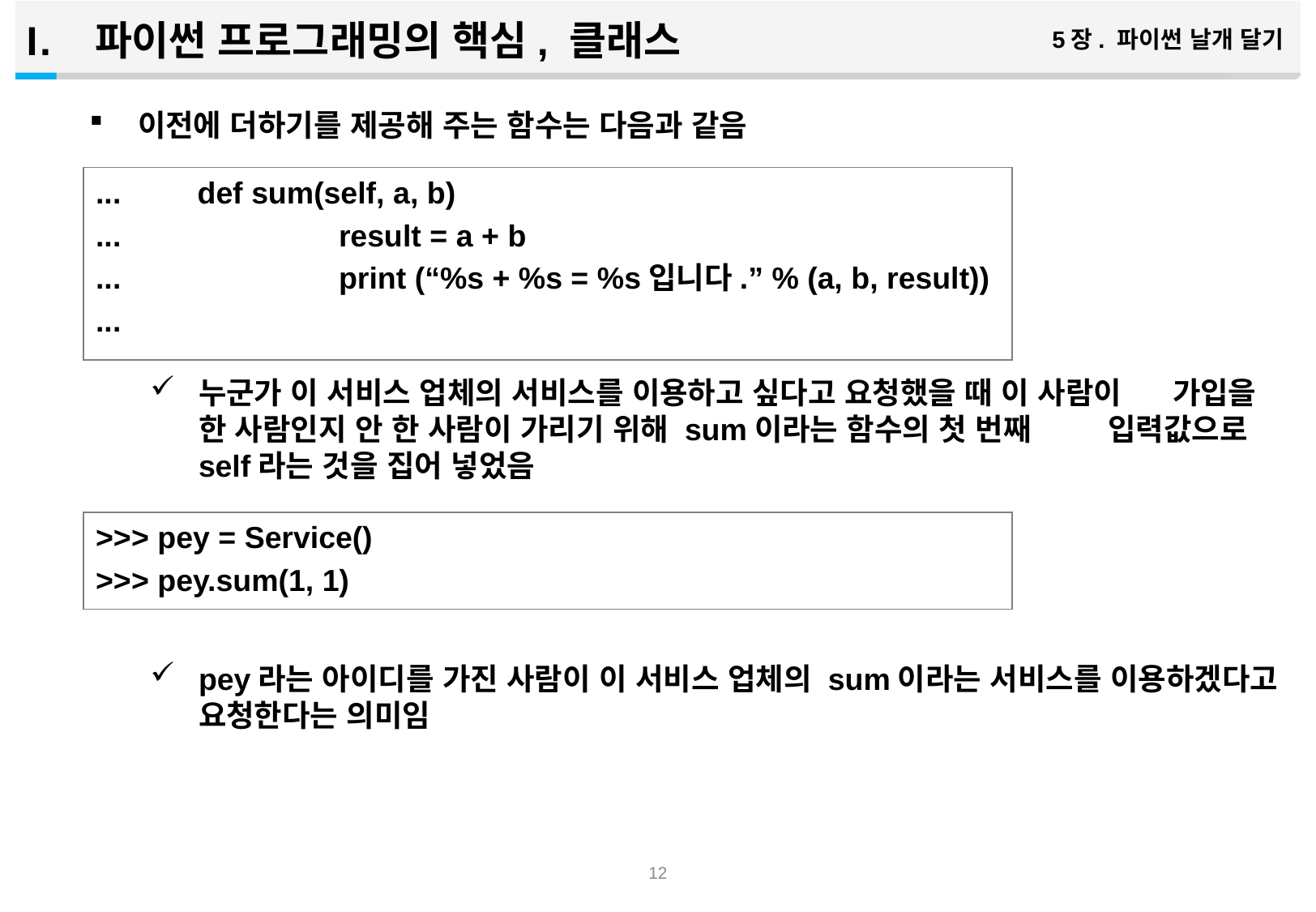

파이썬 프로그래밍의 핵심, 클래스
5장. 파이썬 날개 달기
이전에 더하기를 제공해 주는 함수는 다음과 같음

누군가 이 서비스 업체의 서비스를 이용하고 싶다고 요청했을 때 이 사람이      가입을 한 사람인지 안 한 사람이 가리기 위해 sum이라는 함수의 첫 번째         입력값으로 self라는 것을 집어 넣었음

pey라는 아이디를 가진 사람이 이 서비스 업체의 sum이라는 서비스를 이용하겠다고 요청한다는 의미임

...         def sum(self, a, b)
...         		result = a + b
...         		print (“%s + %s = %s입니다.” % (a, b, result))
...

>>> pey = Service()
>>> pey.sum(1, 1)

12